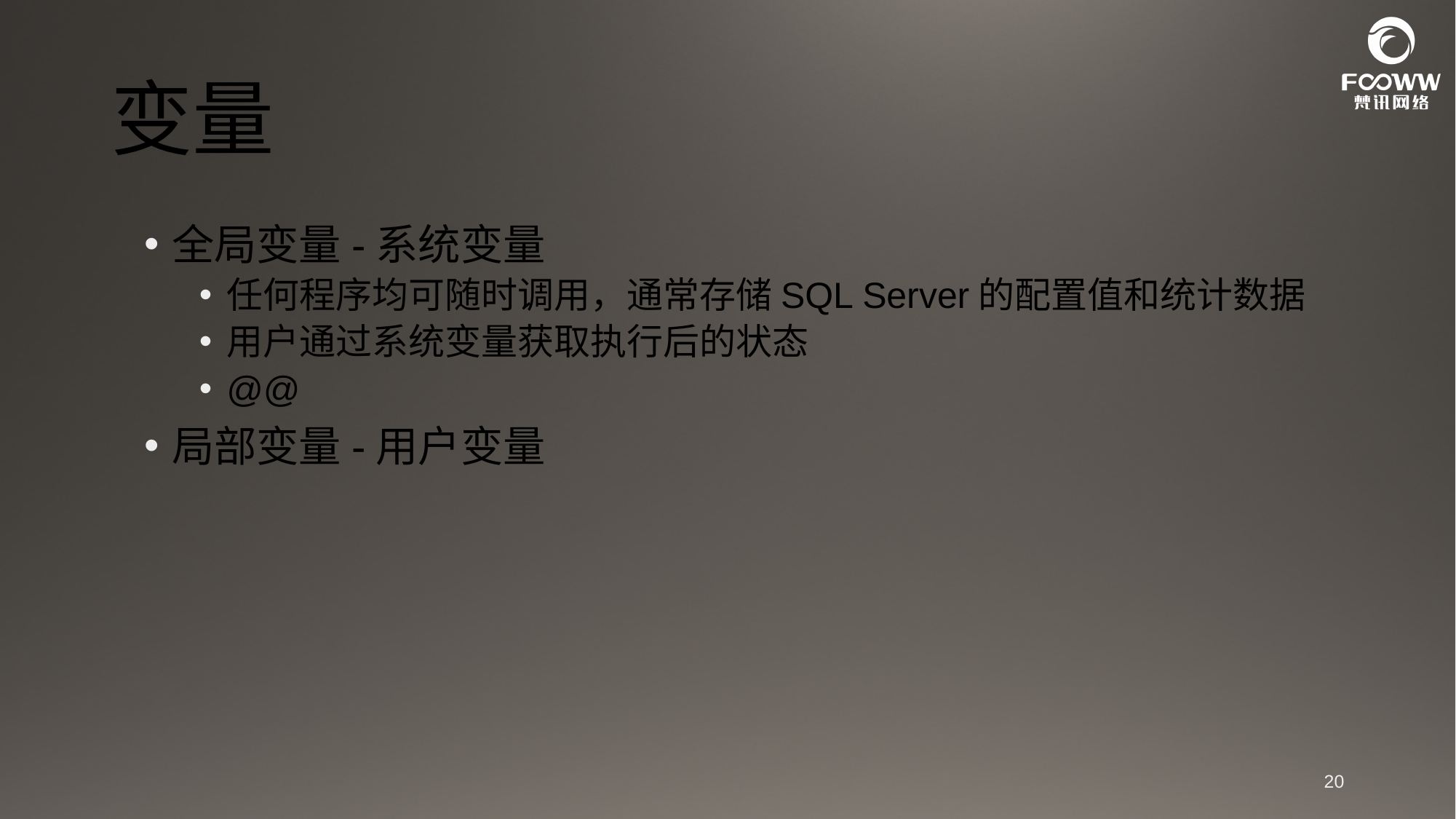

# 变量
全局变量-系统变量
任何程序均可随时调用，通常存储SQL Server的配置值和统计数据
用户通过系统变量获取执行后的状态
@@
局部变量-用户变量

20